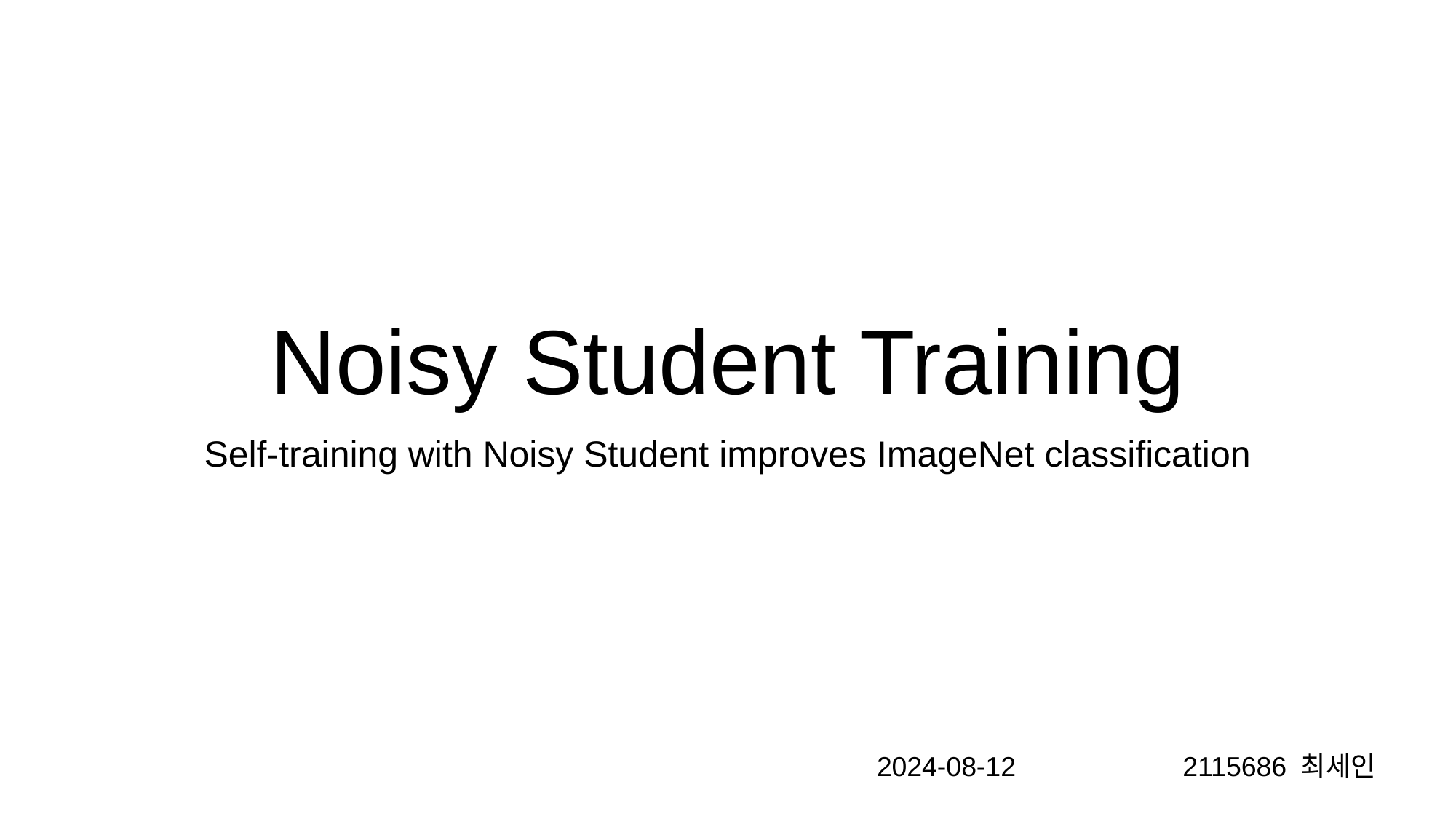

# Noisy Student Training
Self-training with Noisy Student improves ImageNet classification
2024-08-12
2115686 최세인